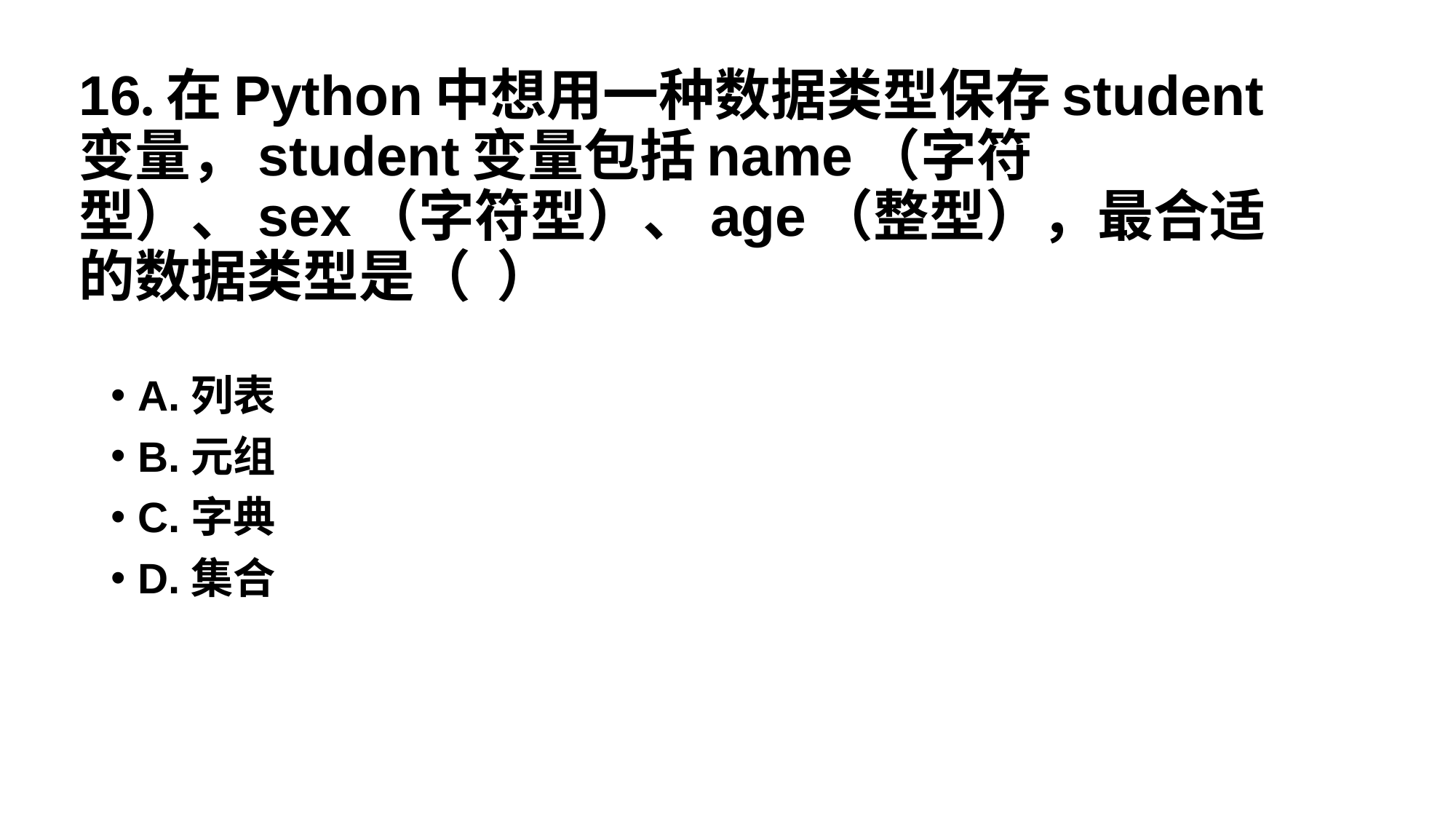

# 16.在Python中想用一种数据类型保存student变量，student变量包括name（字符型）、sex（字符型）、age（整型），最合适的数据类型是（  ）
A.列表
B.元组
C.字典
D.集合